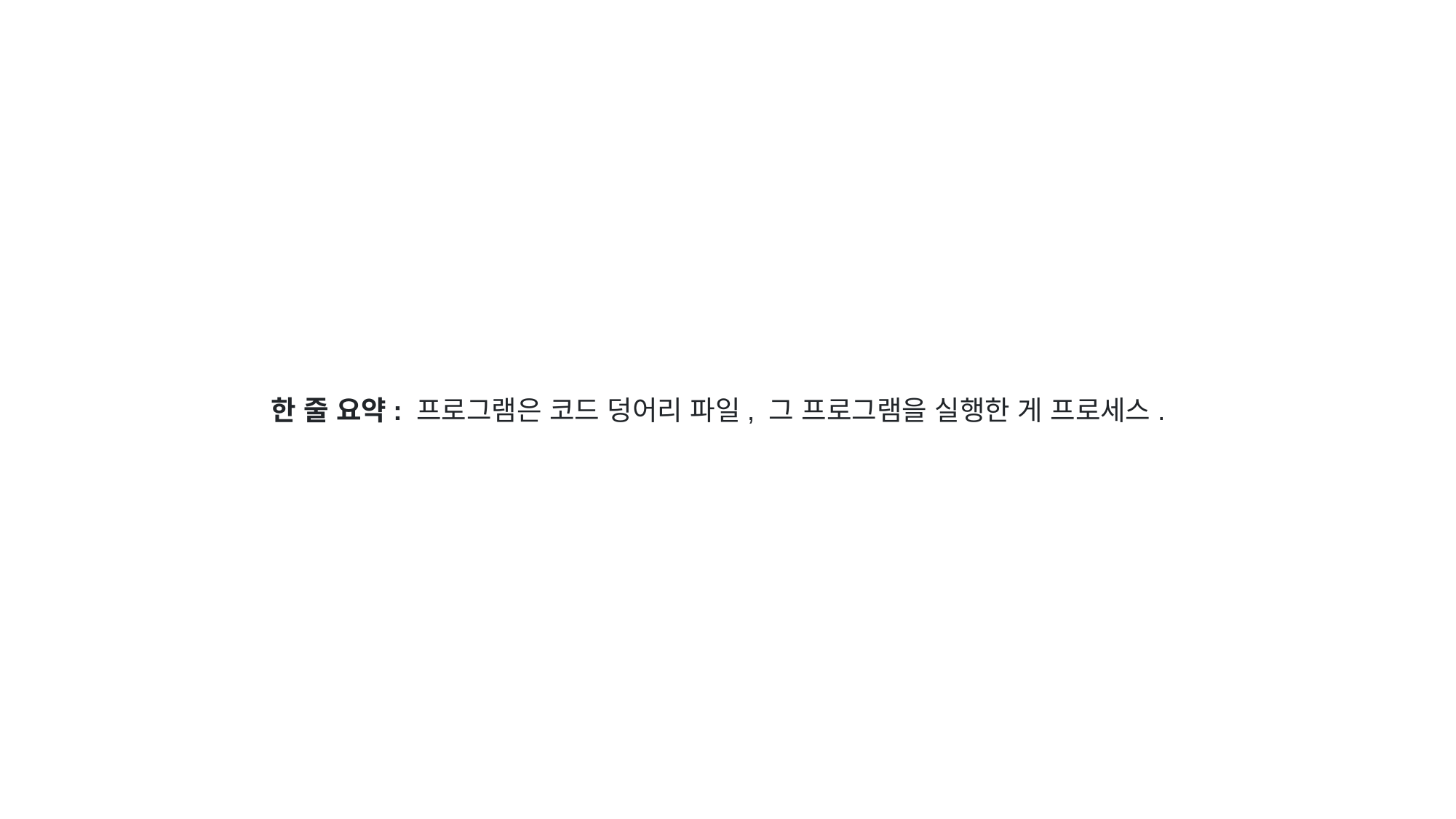

한 줄 요약: 프로그램은 코드 덩어리 파일, 그 프로그램을 실행한 게 프로세스.